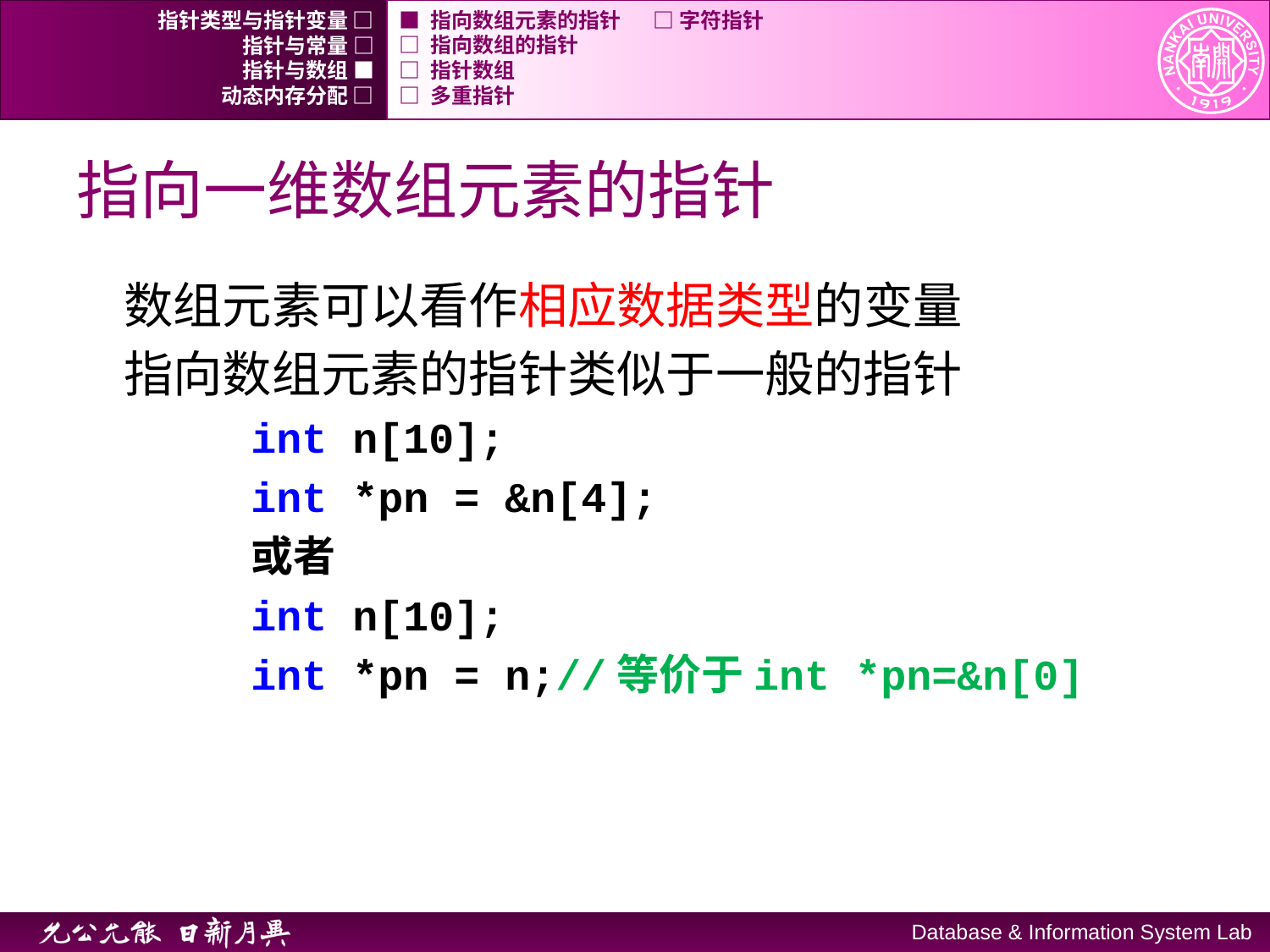

指针类型与指针变量 □
■ 指向数组元素的指针	□ 字符指针
指针与常量 □
□ 指向数组的指针
指针与数组 ■
□ 指针数组
动态内存分配 □
□ 多重指针
# 指向一维数组元素的指针
数组元素可以看作相应数据类型的变量
指向数组元素的指针类似于一般的指针
		int n[10];
    	int *pn = &n[4];
		或者
		int n[10];
    	int *pn = n;//等价于int *pn=&n[0]